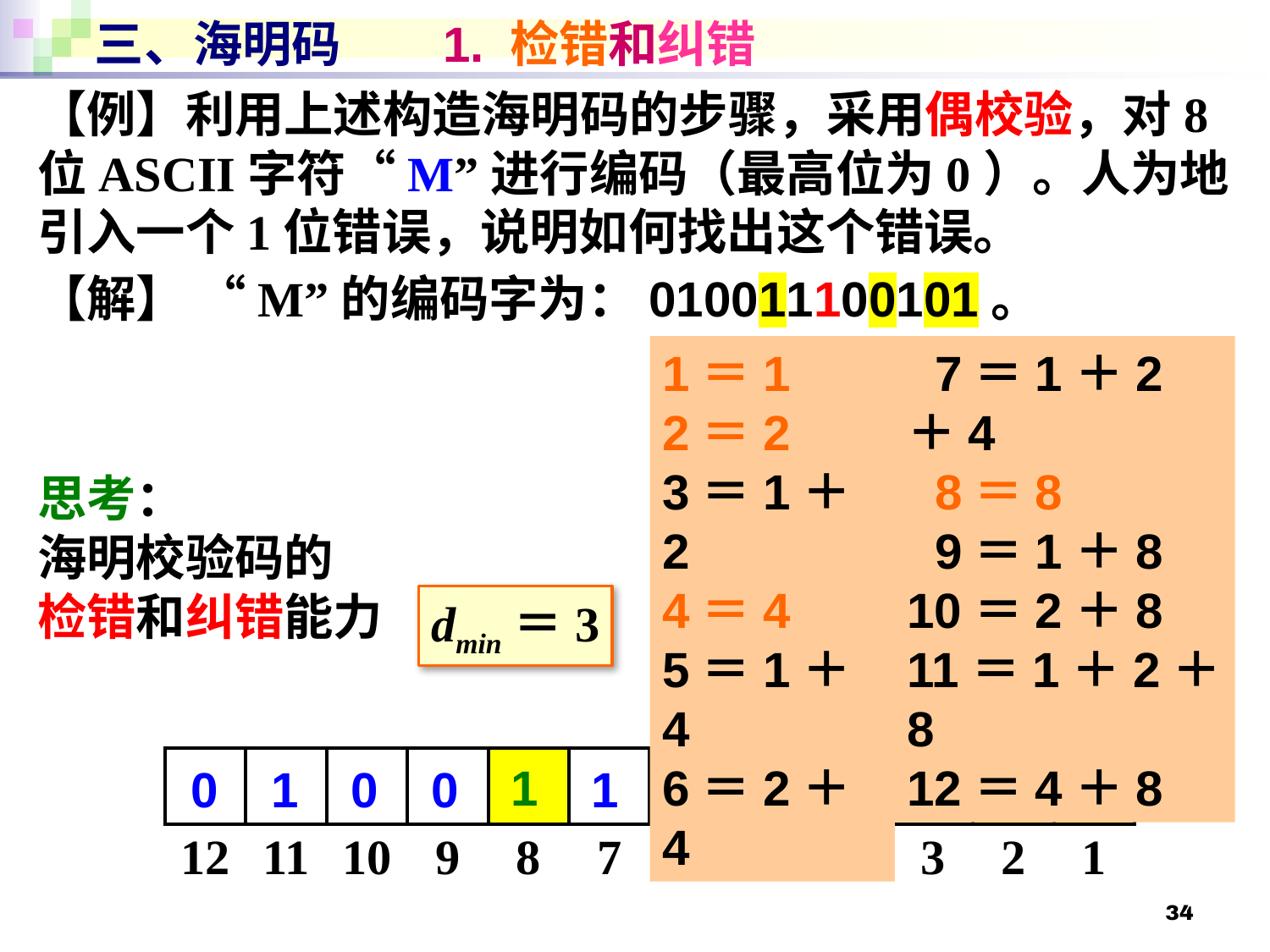

# 三、海明码        1. 检错和纠错
【例】利用上述构造海明码的步骤，采用偶校验，对8位ASCII字符“M”进行编码（最高位为0）。人为地引入一个1位错误，说明如何找出这个错误。
【解】 “M”的编码字为：010011100101。

思考：
海明校验码的
检错和纠错能力
1＝1
2＝2
3＝1＋2
4＝4
5＝1＋4
6＝2＋4
  7＝1＋2＋4
  8＝8
  9＝1＋8
10＝2＋8
11＝1＋2＋8
12＝4＋8
dmin＝3
1
0
0
1
|  |  |  |  |  |  |  |  |  |  |  |  |
| --- | --- | --- | --- | --- | --- | --- | --- | --- | --- | --- | --- |
| 12 | 11 | 10 | 9 | 8 | 7 | 6 | 5 | 4 | 3 | 2 | 1 |
0
1
0
0
1
1
0
1
34